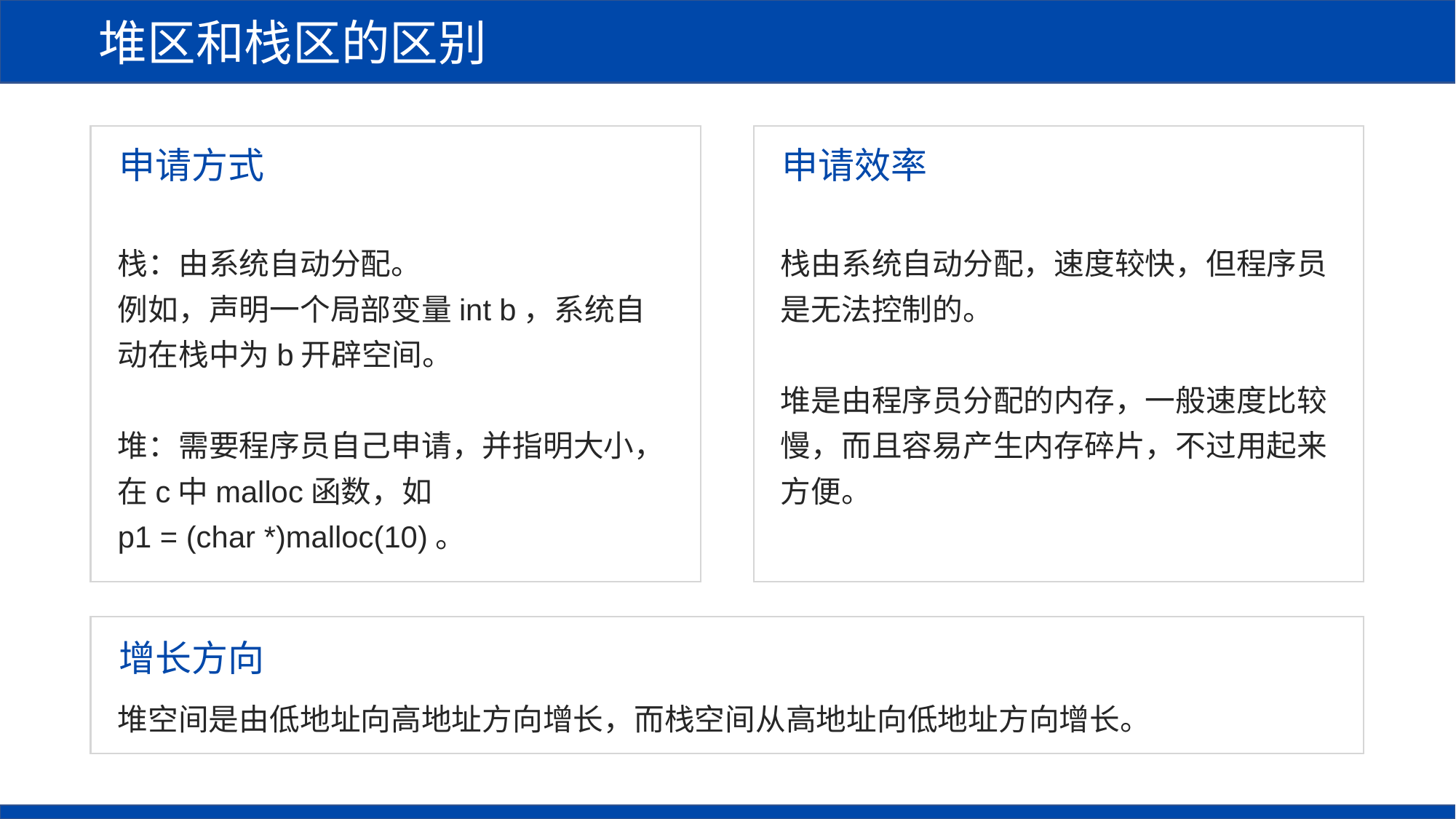

堆区和栈区的区别

申请方式
申请效率
栈：由系统自动分配。
例如，声明一个局部变量int b，系统自动在栈中为b开辟空间。
堆：需要程序员自己申请，并指明大小，
在c中malloc函数，如
p1 = (char *)malloc(10)。
栈由系统自动分配，速度较快，但程序员是无法控制的。
堆是由程序员分配的内存，一般速度比较慢，而且容易产生内存碎片，不过用起来方便。

增长方向
堆空间是由低地址向高地址方向增长，而栈空间从高地址向低地址方向增长。